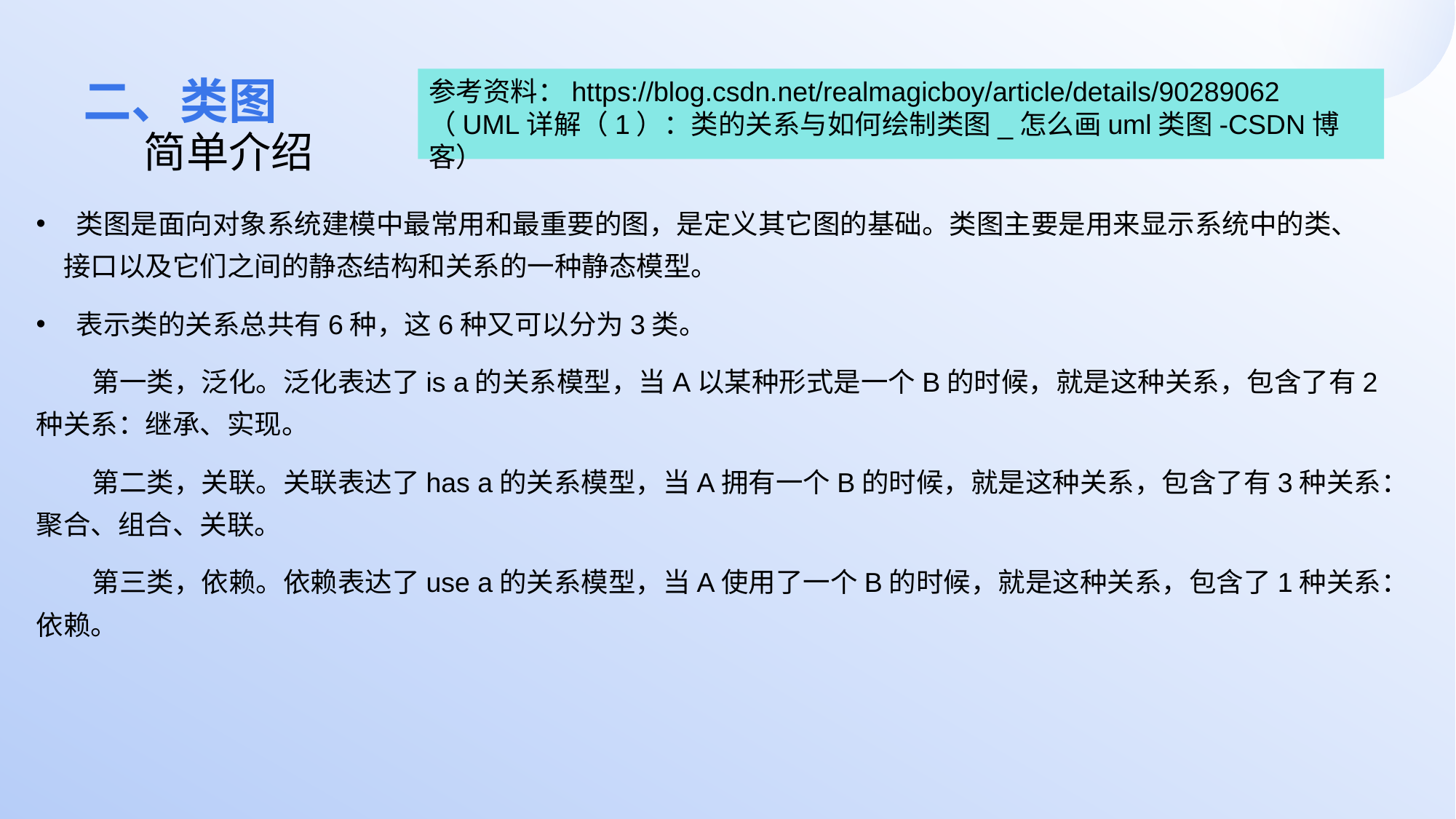

# 二、类图
参考资料：https://blog.csdn.net/realmagicboy/article/details/90289062
（UML详解（1）：类的关系与如何绘制类图_怎么画uml类图-CSDN博客）

简单介绍
 类图是面向对象系统建模中最常用和最重要的图，是定义其它图的基础。类图主要是用来显示系统中的类、接口以及它们之间的静态结构和关系的一种静态模型。
 表示类的关系总共有6种，这6种又可以分为3类。
        第一类，泛化。泛化表达了is a的关系模型，当A以某种形式是一个B的时候，就是这种关系，包含了有2种关系：继承、实现。
        第二类，关联。关联表达了has a的关系模型，当A拥有一个B的时候，就是这种关系，包含了有3种关系：聚合、组合、关联。
        第三类，依赖。依赖表达了use a的关系模型，当A使用了一个B的时候，就是这种关系，包含了1种关系：依赖。